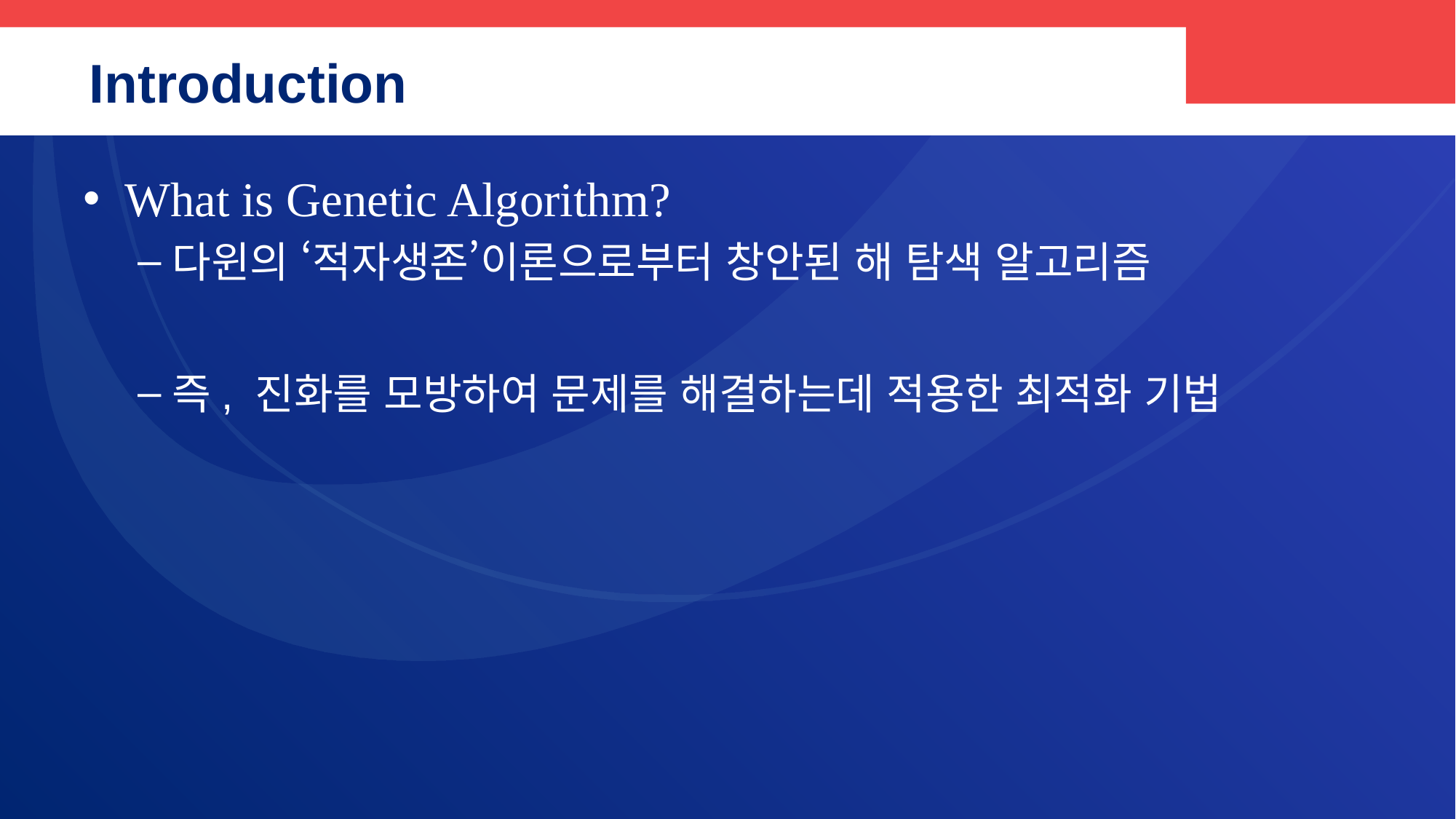

# Introduction
What is Genetic Algorithm?
다윈의 ‘적자생존’이론으로부터 창안된 해 탐색 알고리즘

즉, 진화를 모방하여 문제를 해결하는데 적용한 최적화 기법